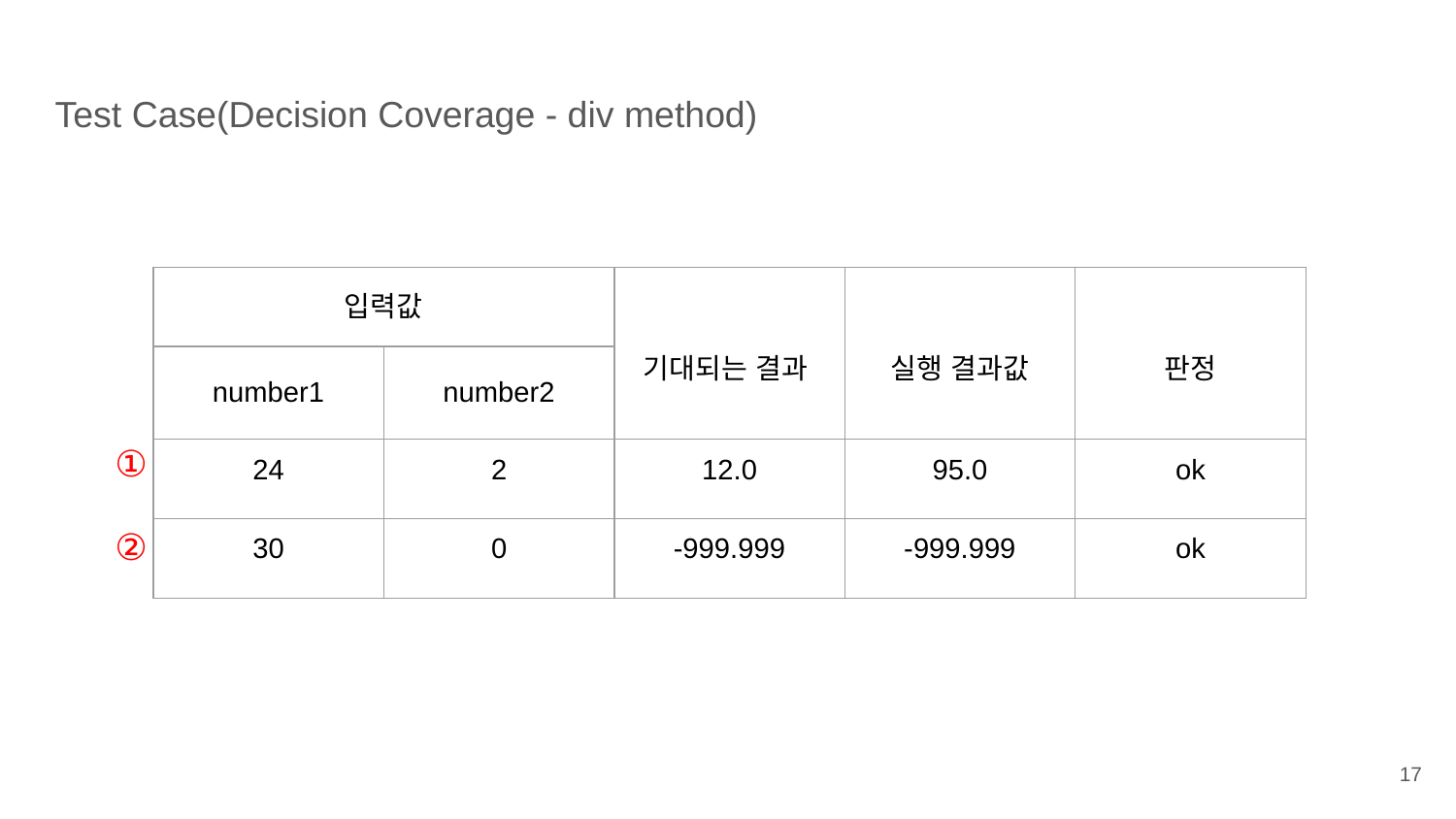

Test Case(Decision Coverage - div method)
| 입력값 |  | 기대되는 결과 | 실행 결과값 | 판정 |
| --- | --- | --- | --- | --- |
| number1 | number2 |  |  |  |
| 24 | 2 | 12.0 | 95.0 | ok |
| 30 | 0 | -999.999 | -999.999 | ok |
①

②
17